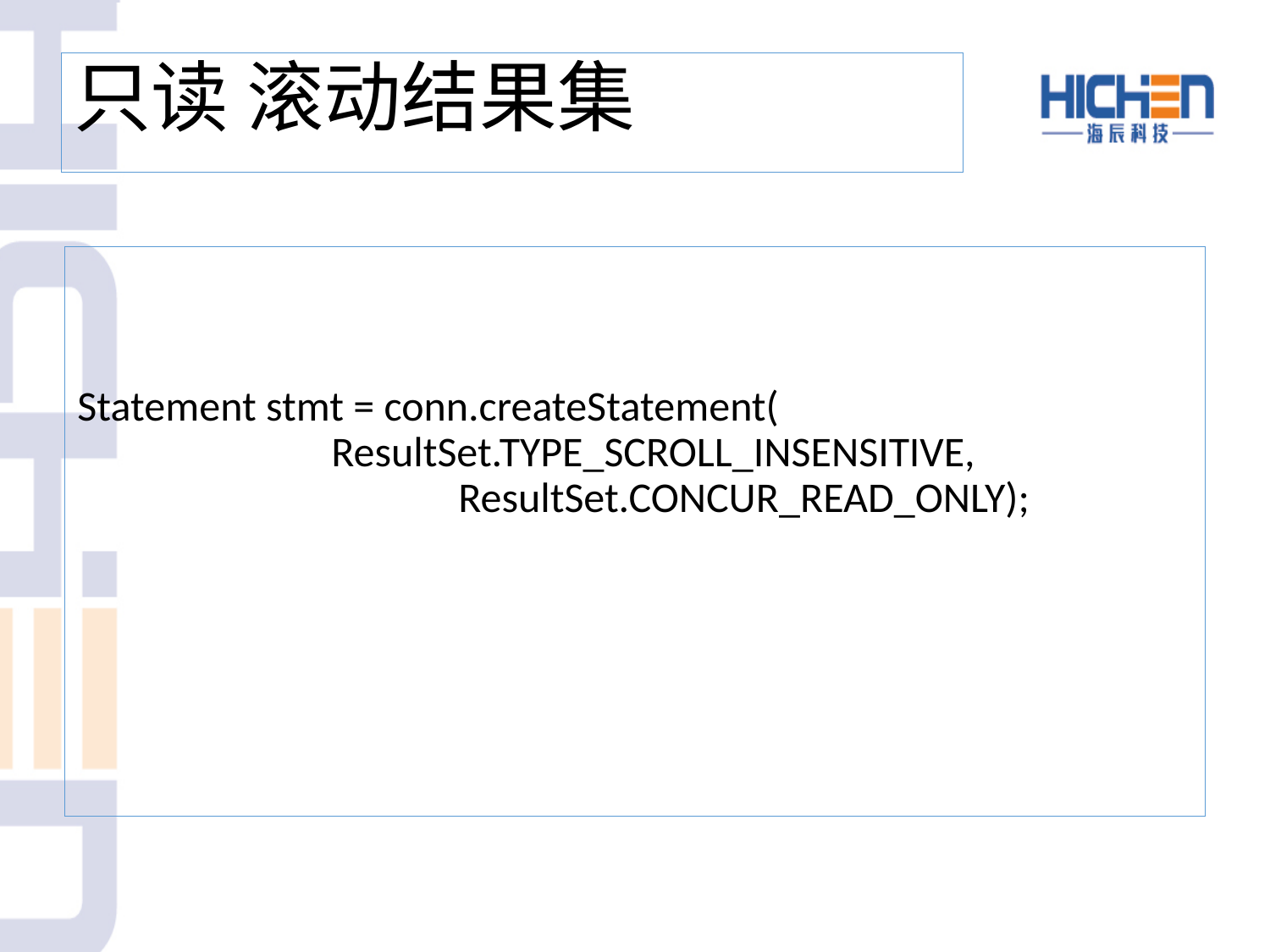

# 只读 滚动结果集

Statement stmt = conn.createStatement(					ResultSet.TYPE_SCROLL_INSENSITIVE,				ResultSet.CONCUR_READ_ONLY);